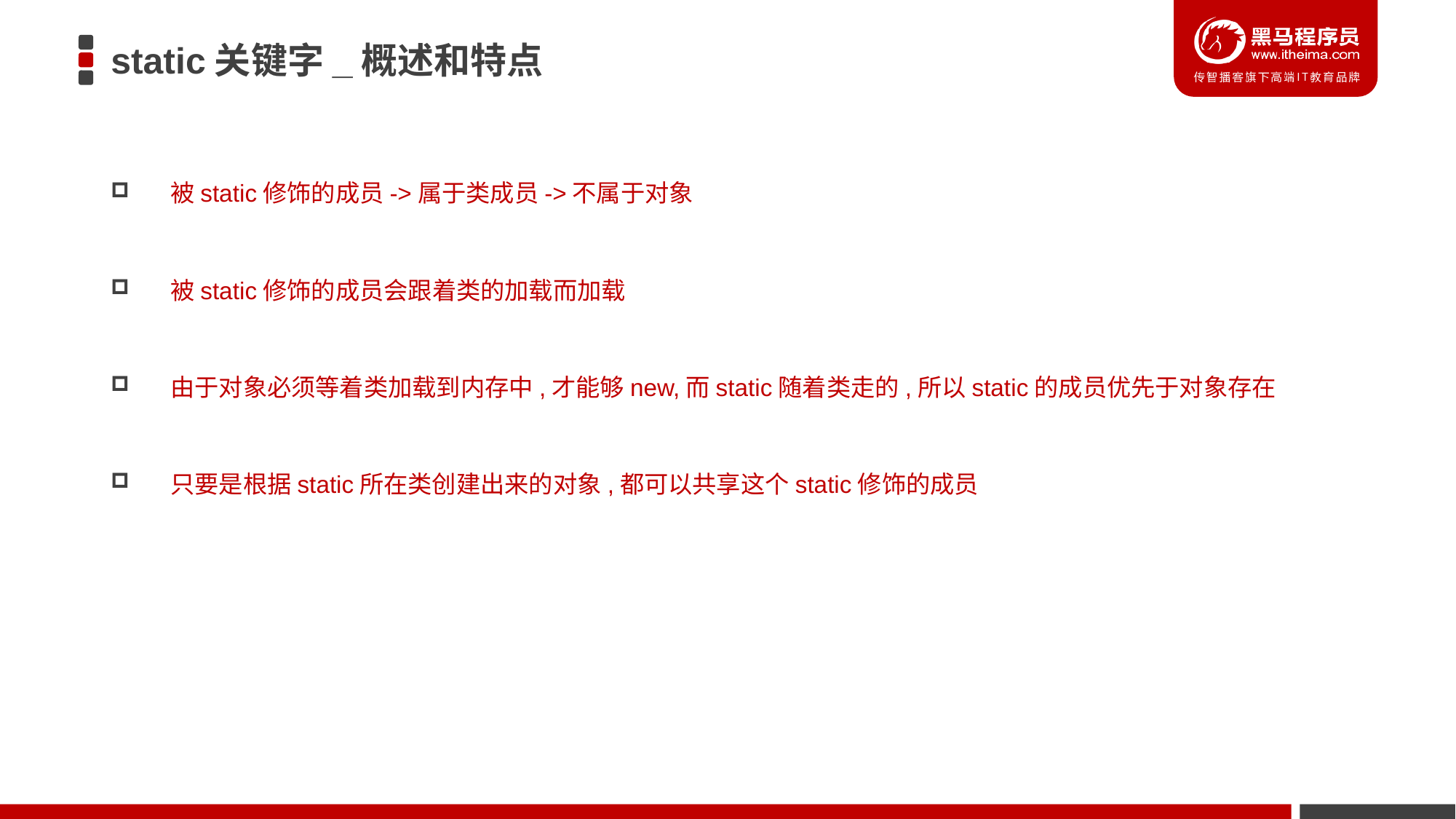

# static关键字_概述和特点
  被static修饰的成员->属于类成员->不属于对象

  被static修饰的成员会跟着类的加载而加载

  由于对象必须等着类加载到内存中,才能够new,而static随着类走的,所以static的成员优先于对象存在

  只要是根据static所在类创建出来的对象,都可以共享这个static修饰的成员